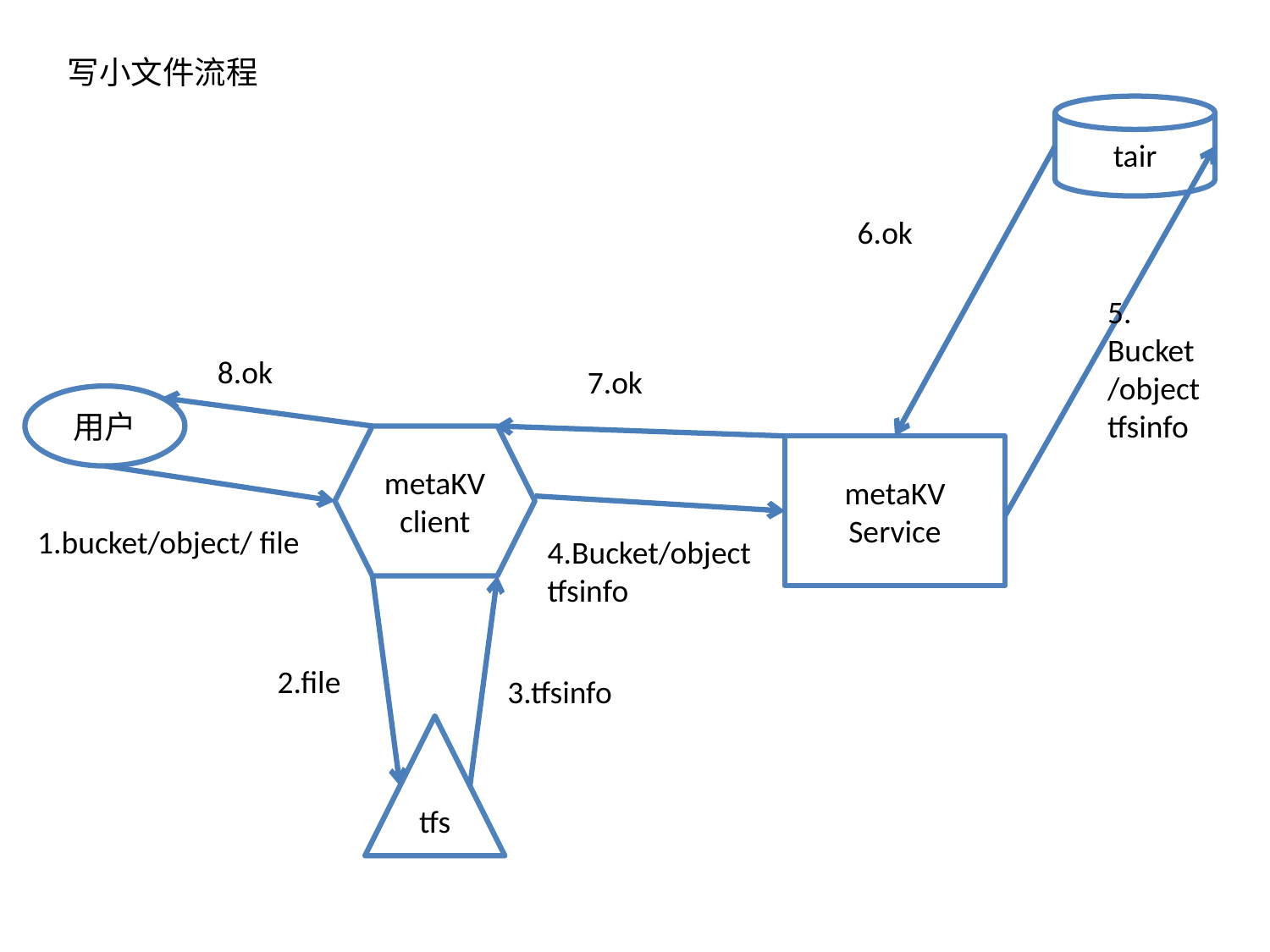

写小文件流程
tair
6.ok
5.
Bucket
/object tfsinfo
8.ok
7.ok
用户
metaKV
client
metaKV
Service
1.bucket/object/ file
4.Bucket/object
tfsinfo
2.file
3.tfsinfo
tfs